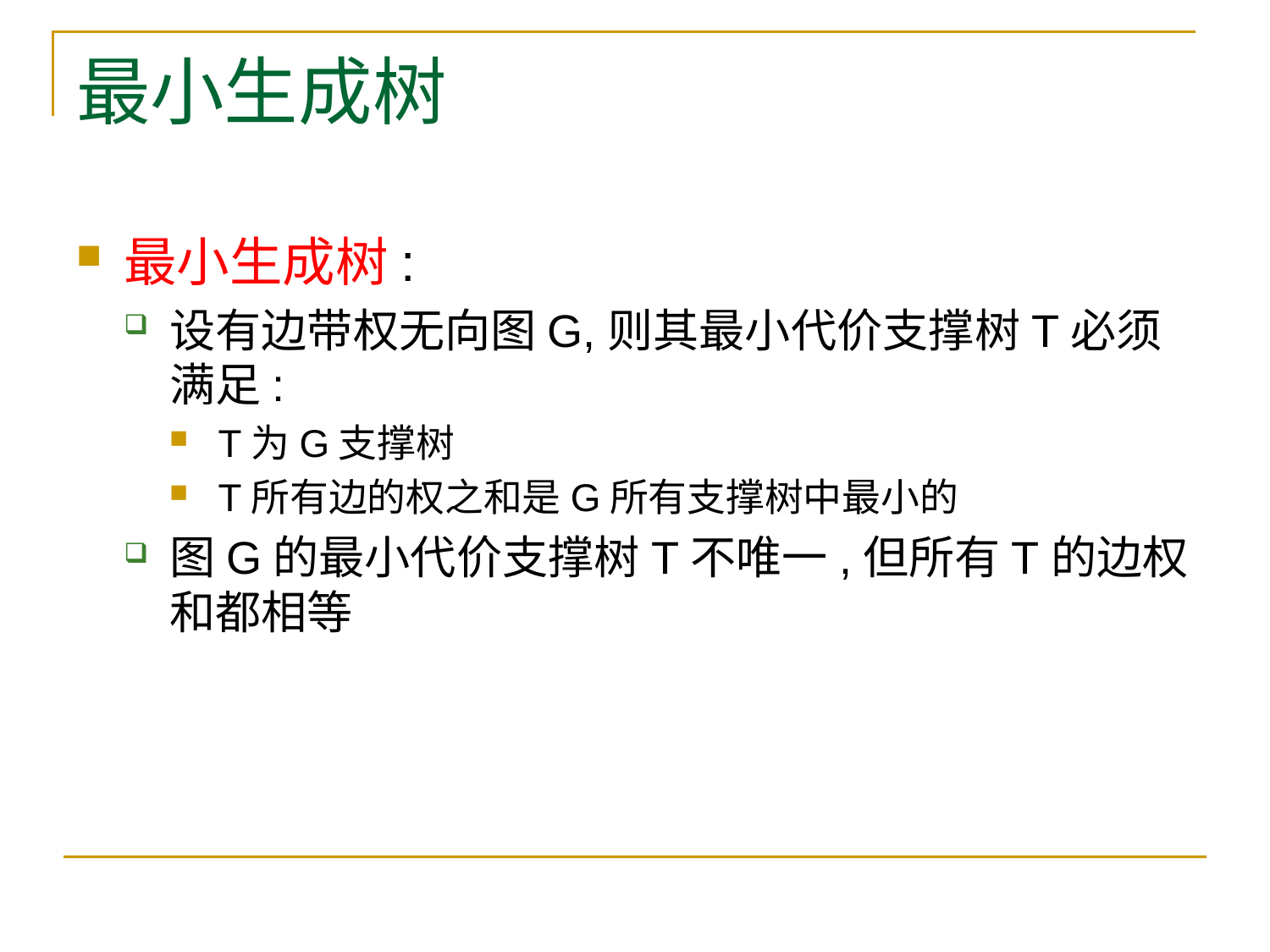

# 最小生成树
最小生成树:
设有边带权无向图G,则其最小代价支撑树T必须满足:
T为G支撑树
T所有边的权之和是G所有支撑树中最小的
图G的最小代价支撑树T不唯一,但所有T的边权和都相等